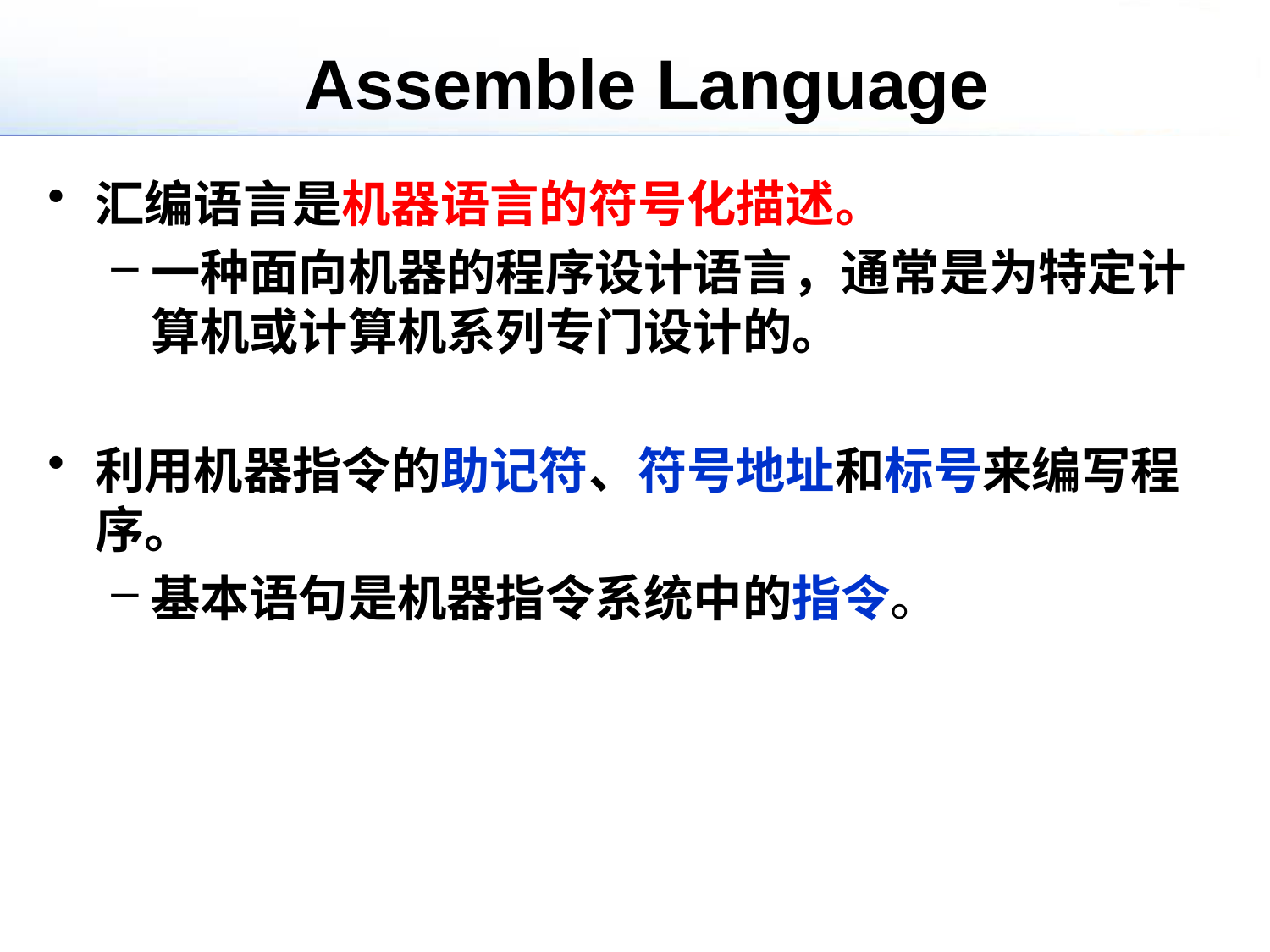

# Assemble Language
汇编语言是机器语言的符号化描述。
一种面向机器的程序设计语言，通常是为特定计算机或计算机系列专门设计的。

利用机器指令的助记符、符号地址和标号来编写程序。
基本语句是机器指令系统中的指令。